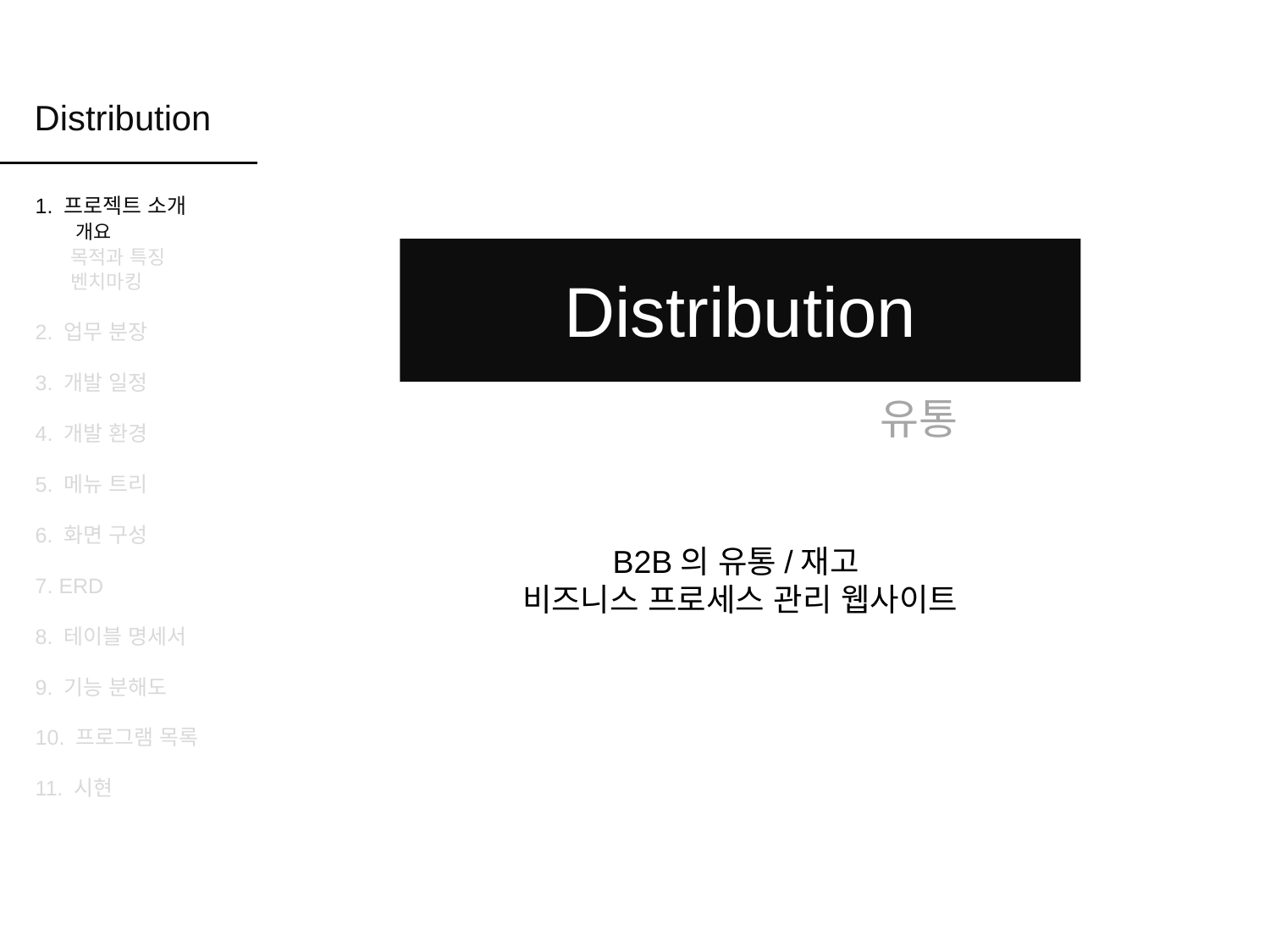

Distribution
1. 프로젝트 소개
      개요
      목적과 특징
      벤치마킹
2. 업무 분장
3. 개발 일정
4. 개발 환경
5. 메뉴 트리
6. 화면 구성
7. ERD
8. 테이블 명세서
9. 기능 분해도
10. 프로그램 목록
11. 시현

Distribution
유통
B2B의 유통/재고
비즈니스 프로세스 관리 웹사이트